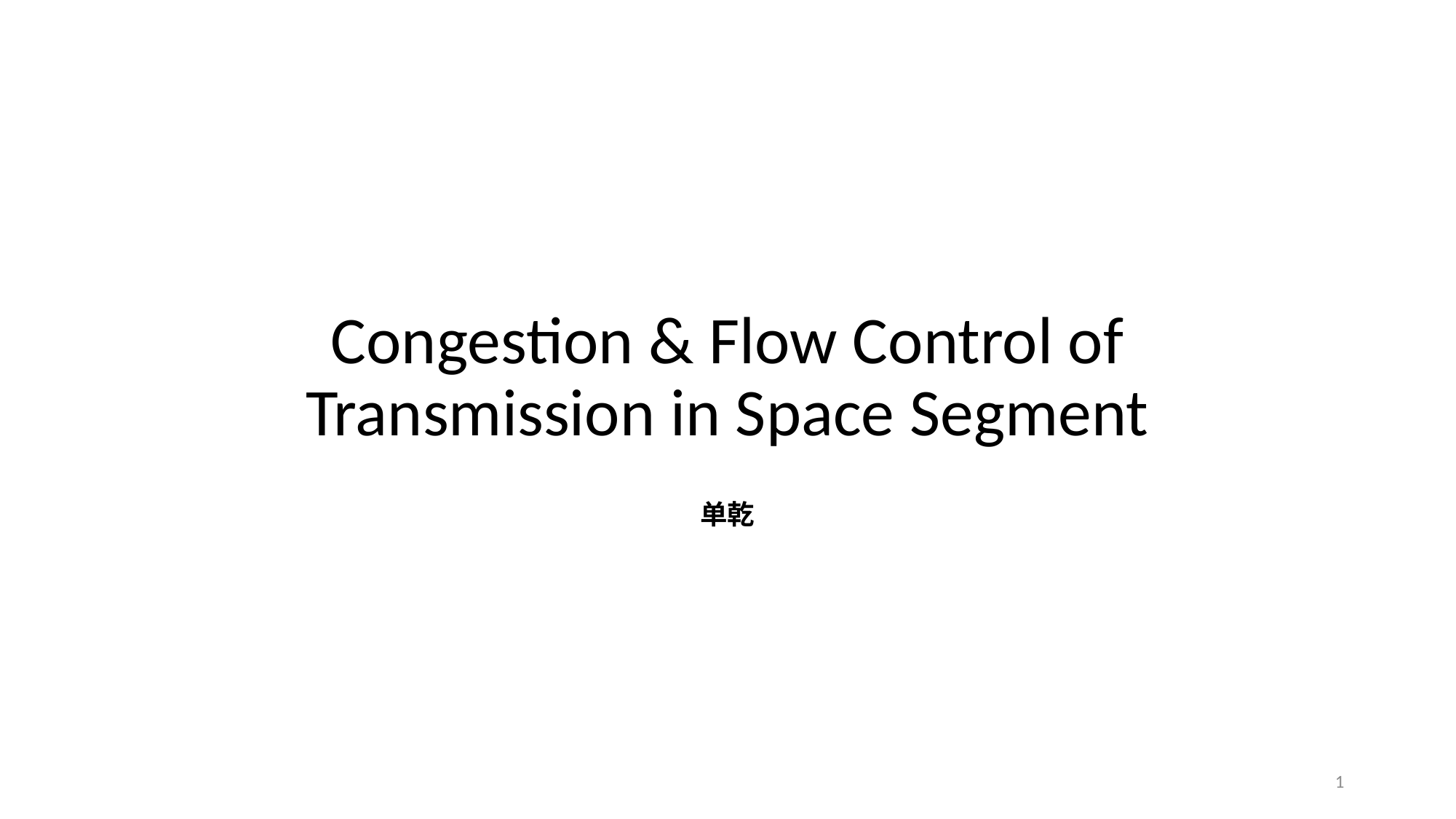

Congestion & Flow Control of
Transmission in Space Segment
单乾
1